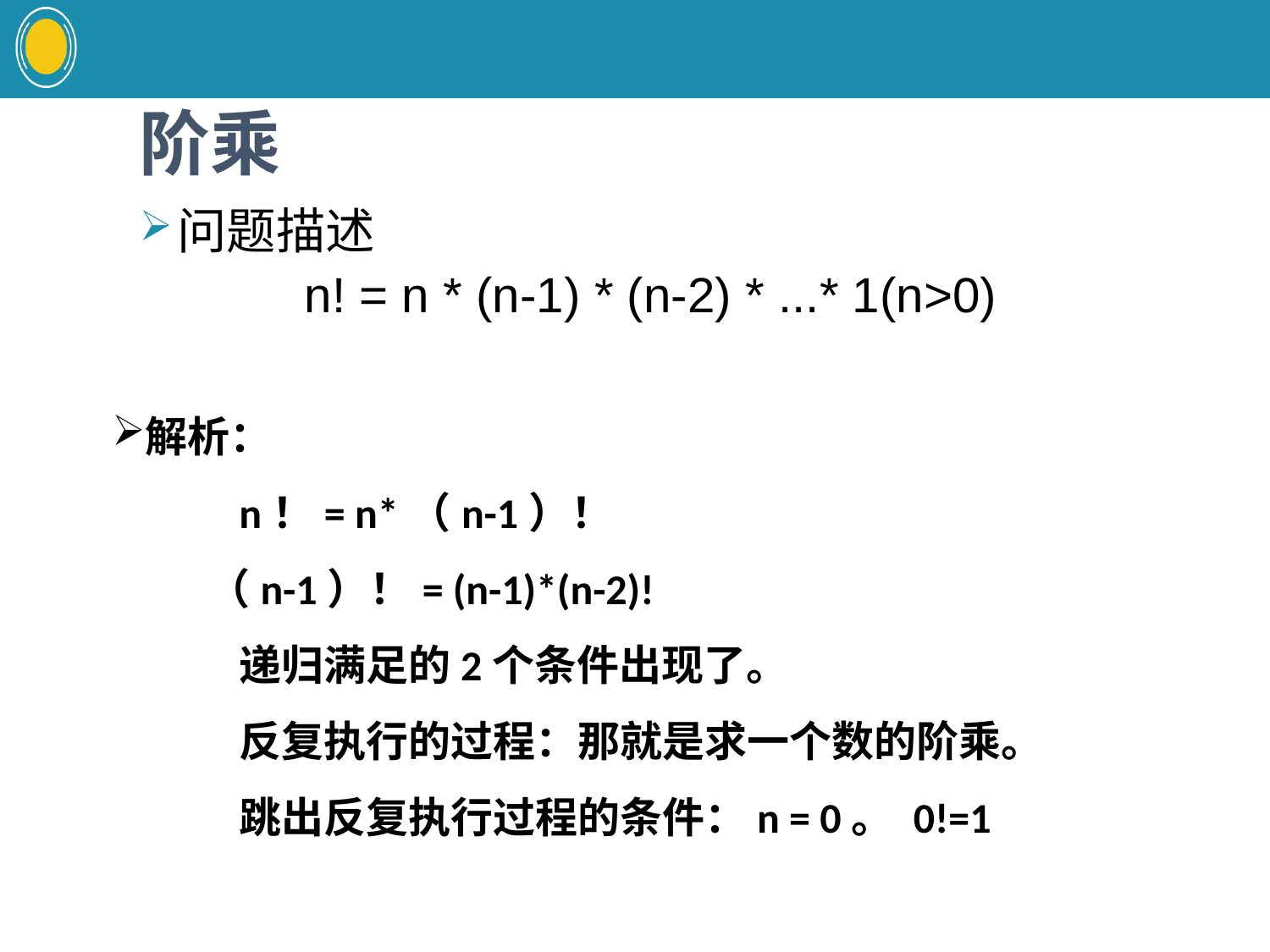

#
阶乘

问题描述
		n! = n * (n-1) * (n-2) * ...* 1(n>0)

解析：
	n！= n*（n-1）！
         （n-1）！= (n-1)*(n-2)!
	递归满足的2个条件出现了。
	反复执行的过程：那就是求一个数的阶乘。
	跳出反复执行过程的条件：n = 0。 0!=1